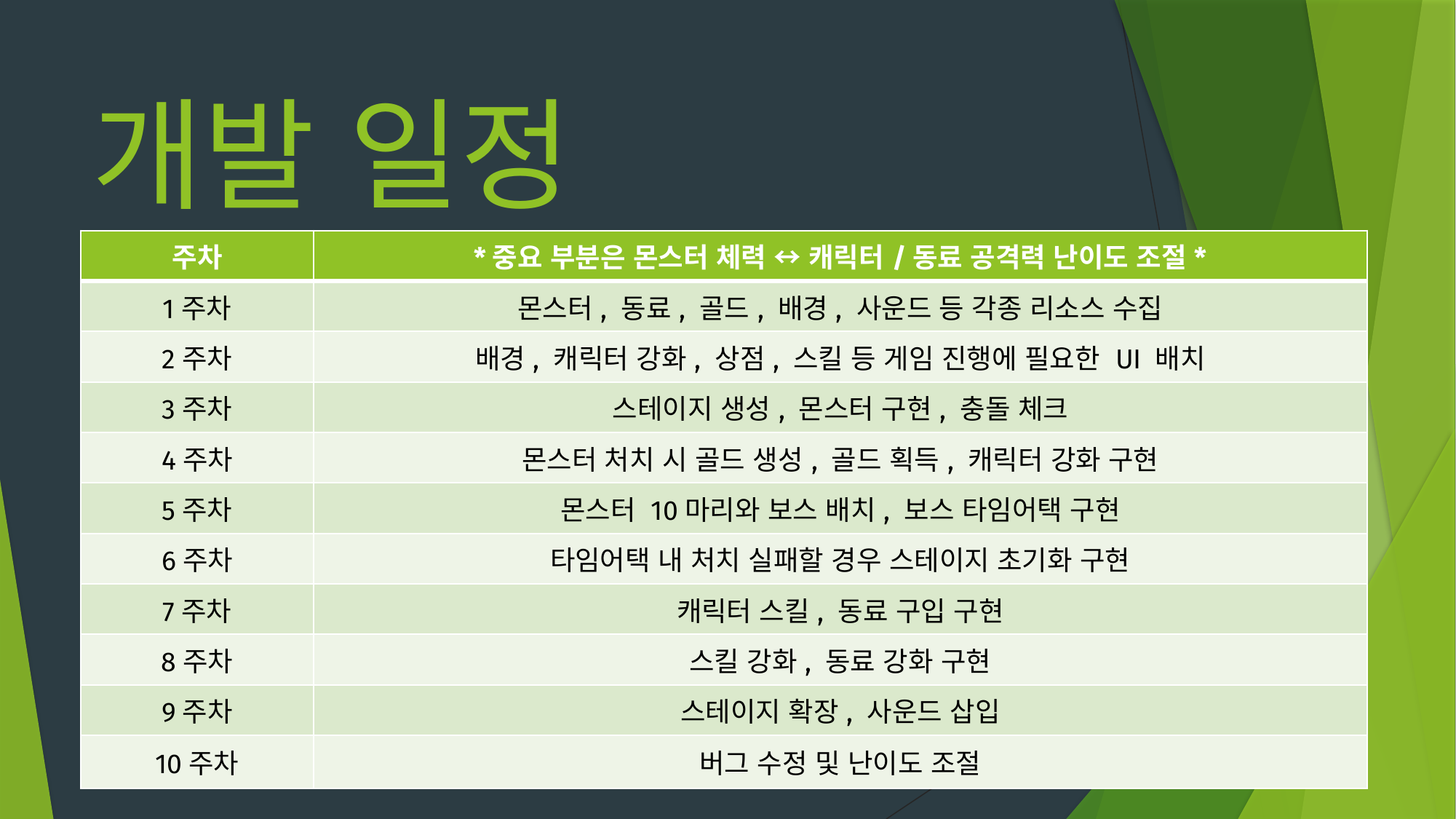

# 개발 일정
| 주차 | \*중요 부분은 몬스터 체력 ↔ 캐릭터/동료 공격력 난이도 조절\* |
| --- | --- |
| 1주차 | 몬스터, 동료, 골드, 배경, 사운드 등 각종 리소스 수집 |
| 2주차 | 배경, 캐릭터 강화, 상점, 스킬 등 게임 진행에 필요한 UI 배치 |
| 3주차 | 스테이지 생성, 몬스터 구현, 충돌 체크 |
| 4주차 | 몬스터 처치 시 골드 생성, 골드 획득, 캐릭터 강화 구현 |
| 5주차 | 몬스터 10마리와 보스 배치, 보스 타임어택 구현 |
| 6주차 | 타임어택 내 처치 실패할 경우 스테이지 초기화 구현 |
| 7주차 | 캐릭터 스킬, 동료 구입 구현 |
| 8주차 | 스킬 강화, 동료 강화 구현 |
| 9주차 | 스테이지 확장, 사운드 삽입 |
| 10주차 | 버그 수정 및 난이도 조절 |